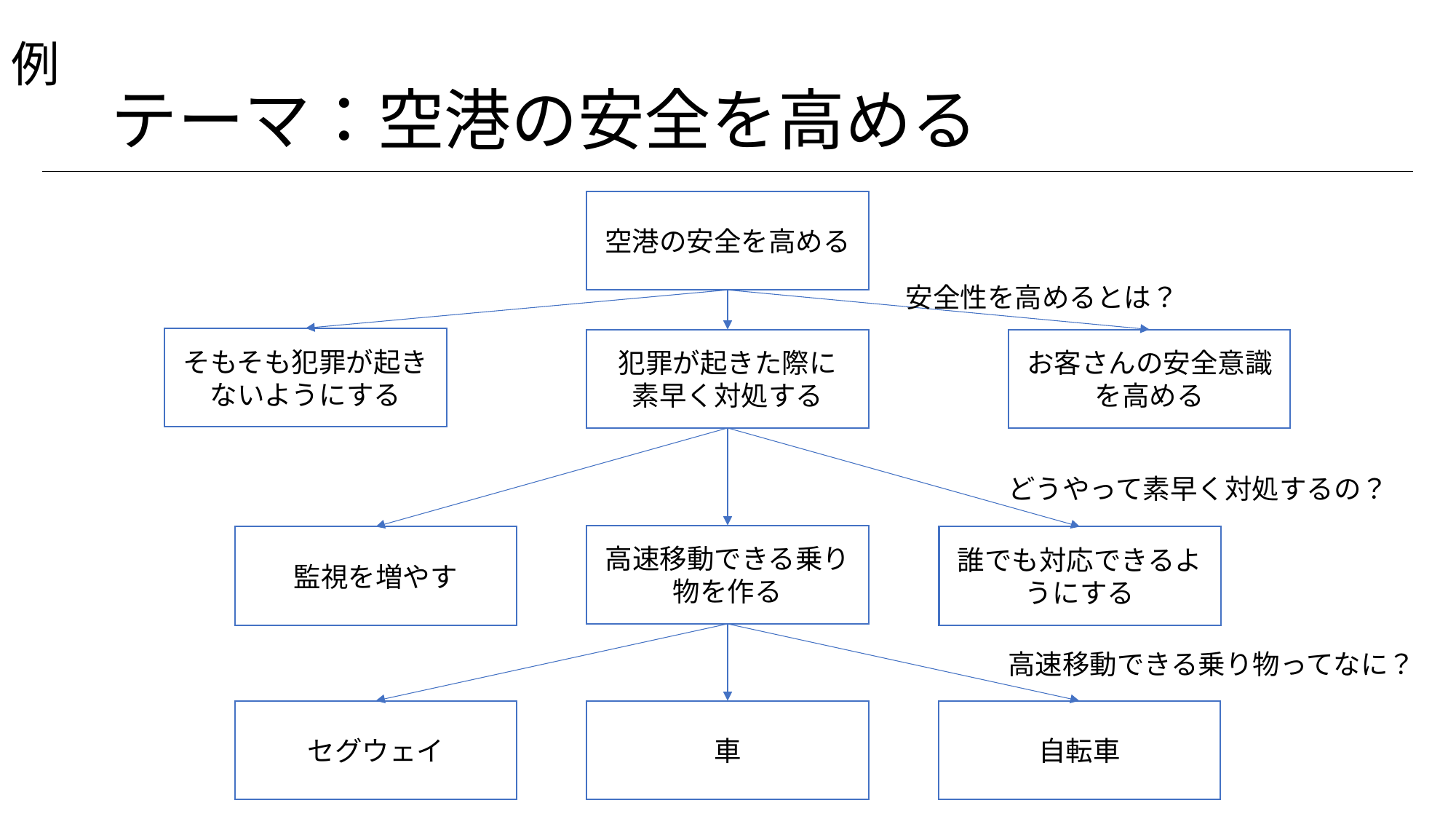

例
# テーマ：空港の安全を高める
空港の安全を高める
安全性を高めるとは？
そもそも犯罪が起きないようにする
犯罪が起きた際に
素早く対処する
お客さんの安全意識を高める
どうやって素早く対処するの？
高速移動できる乗り物を作る
監視を増やす
誰でも対応できるようにする
高速移動できる乗り物ってなに？
セグウェイ
自転車
車